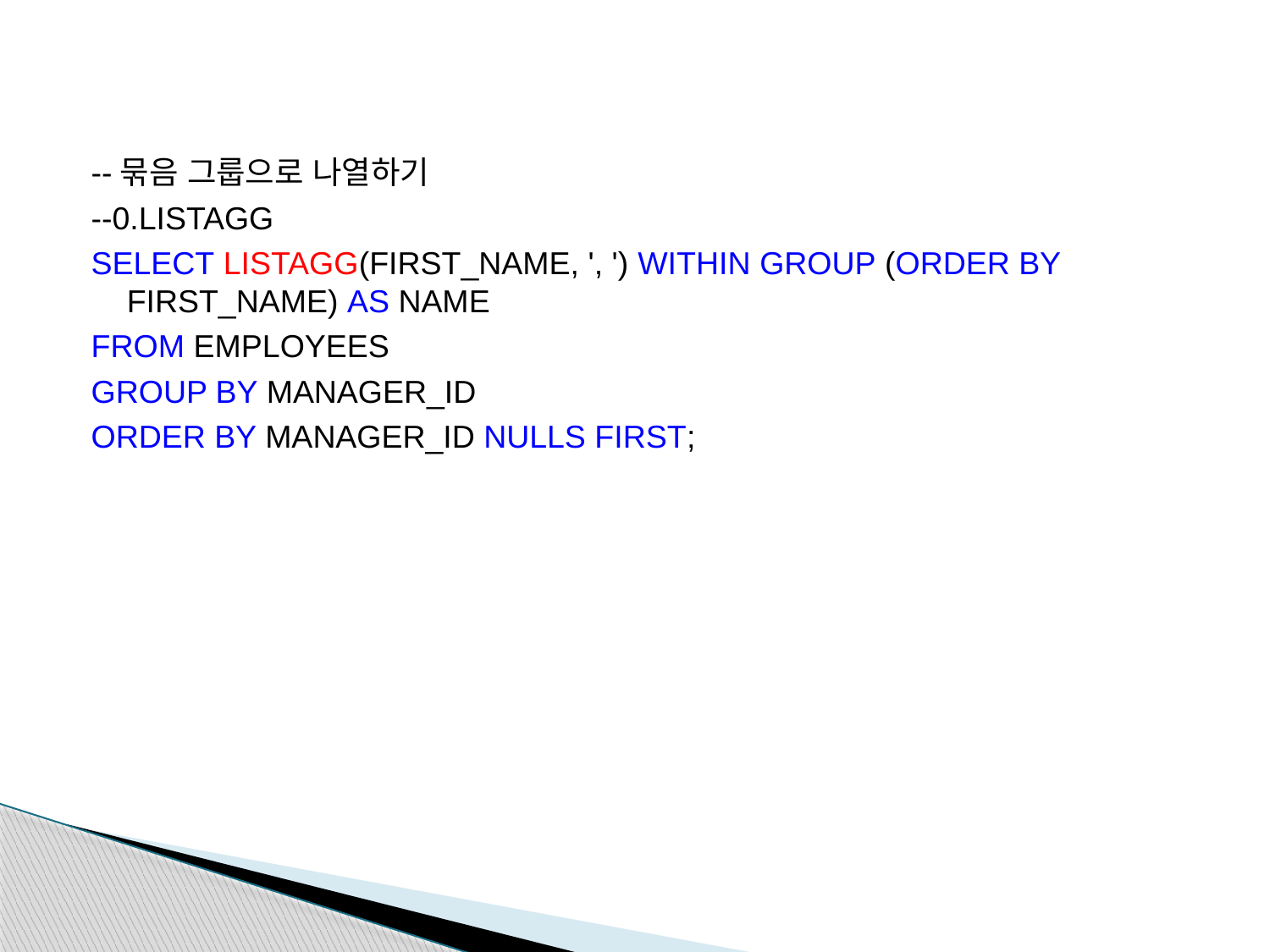

--묶음 그룹으로 나열하기
--0.LISTAGG
SELECT LISTAGG(FIRST_NAME, ', ') WITHIN GROUP (ORDER BY FIRST_NAME) AS NAME
FROM EMPLOYEES
GROUP BY MANAGER_ID
ORDER BY MANAGER_ID NULLS FIRST;